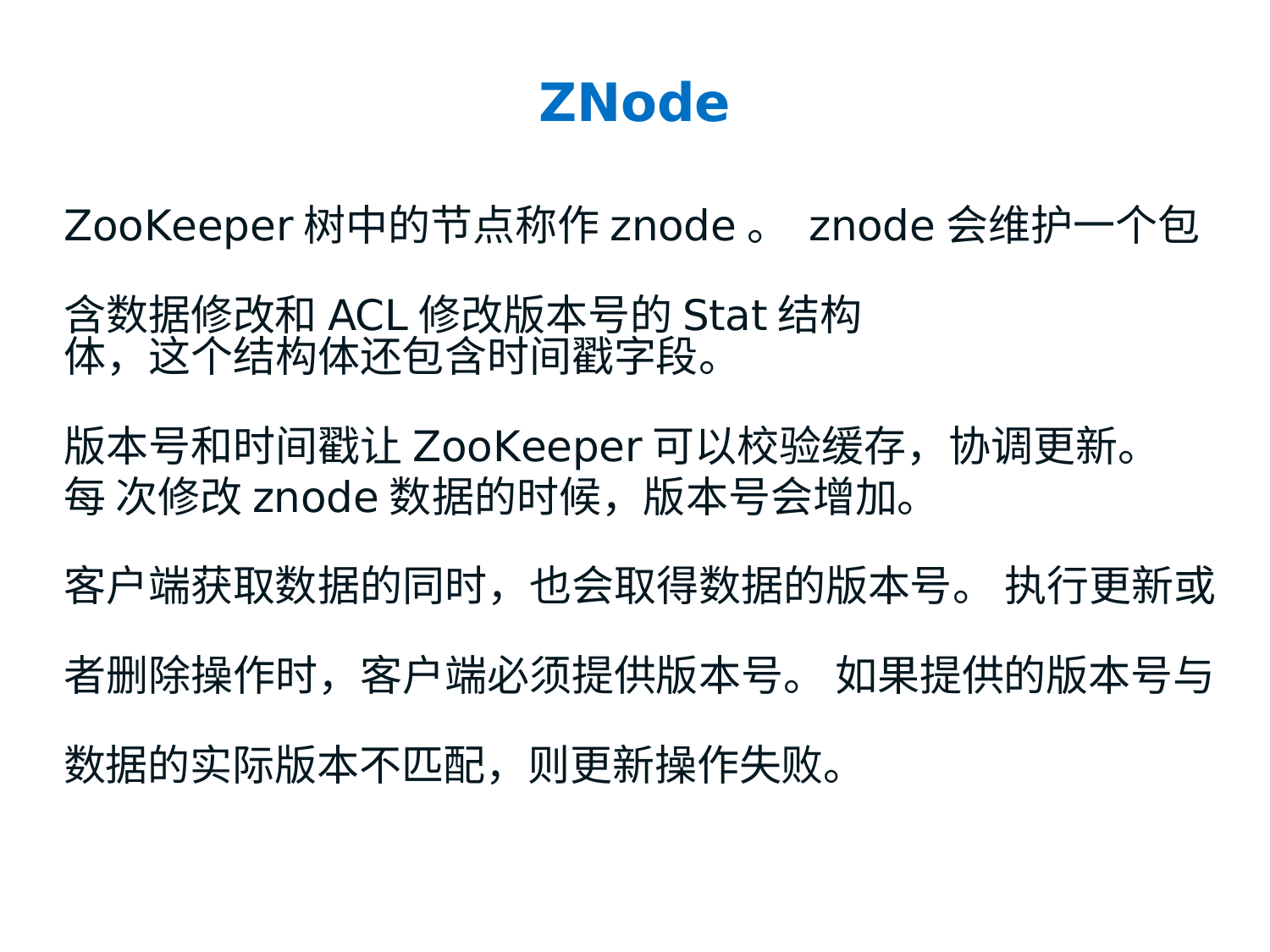

# ZNode
ZooKeeper树中的节点称作znode。 znode会维护一个包含数据修改和ACL修改版本号的Stat结构
体，这个结构体还包含时间戳字段。

版本号和时间戳让ZooKeeper可以校验缓存，协调更新。每 次修改znode数据的时候，版本号会增加。
客户端获取数据的同时，也会取得数据的版本号。 执行更新或者删除操作时，客户端必须提供版本号。 如果提供的版本号与数据的实际版本不匹配，则更新操作失败。